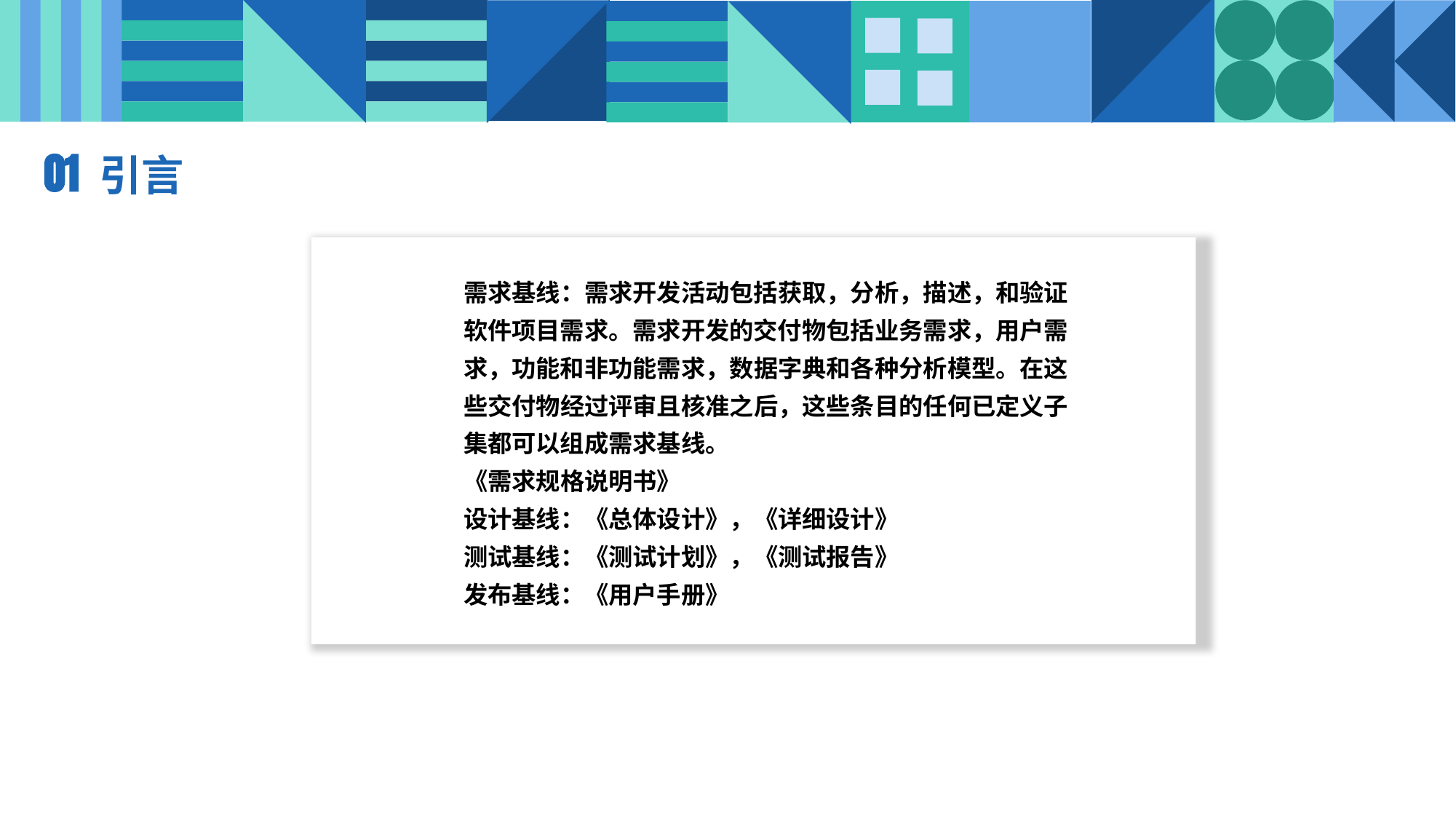

01 引言

需求基线：需求开发活动包括获取，分析，描述，和验证软件项目需求。需求开发的交付物包括业务需求，用户需求，功能和非功能需求，数据字典和各种分析模型。在这些交付物经过评审且核准之后，这些条目的任何已定义子集都可以组成需求基线。
《需求规格说明书》
设计基线：《总体设计》，《详细设计》
测试基线：《测试计划》，《测试报告》
发布基线：《用户手册》